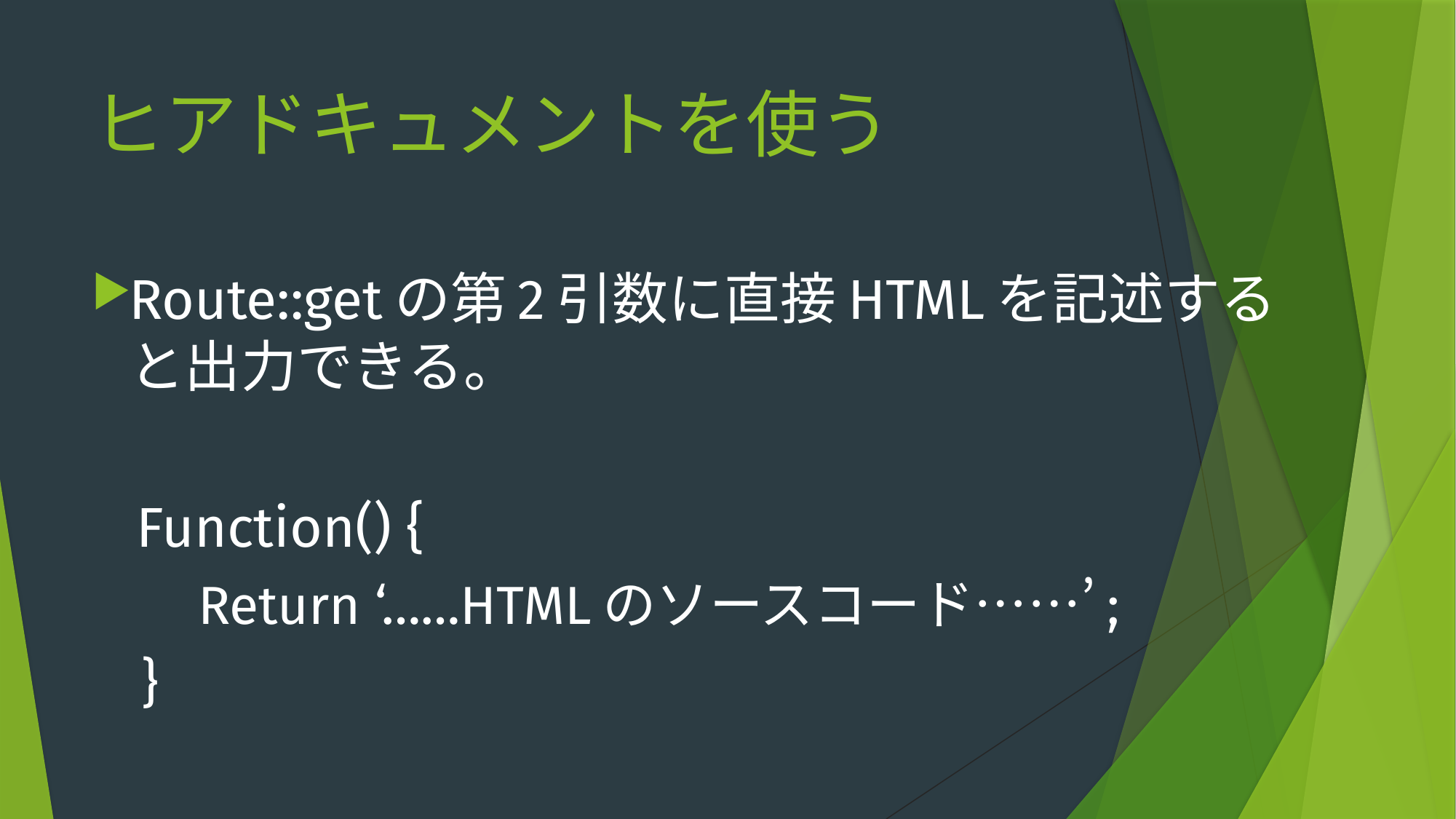

# ヒアドキュメントを使う
Route::getの第2引数に直接HTMLを記述すると出力できる。

   Function() {
    Return ‘……HTMLのソースコード……’;
}